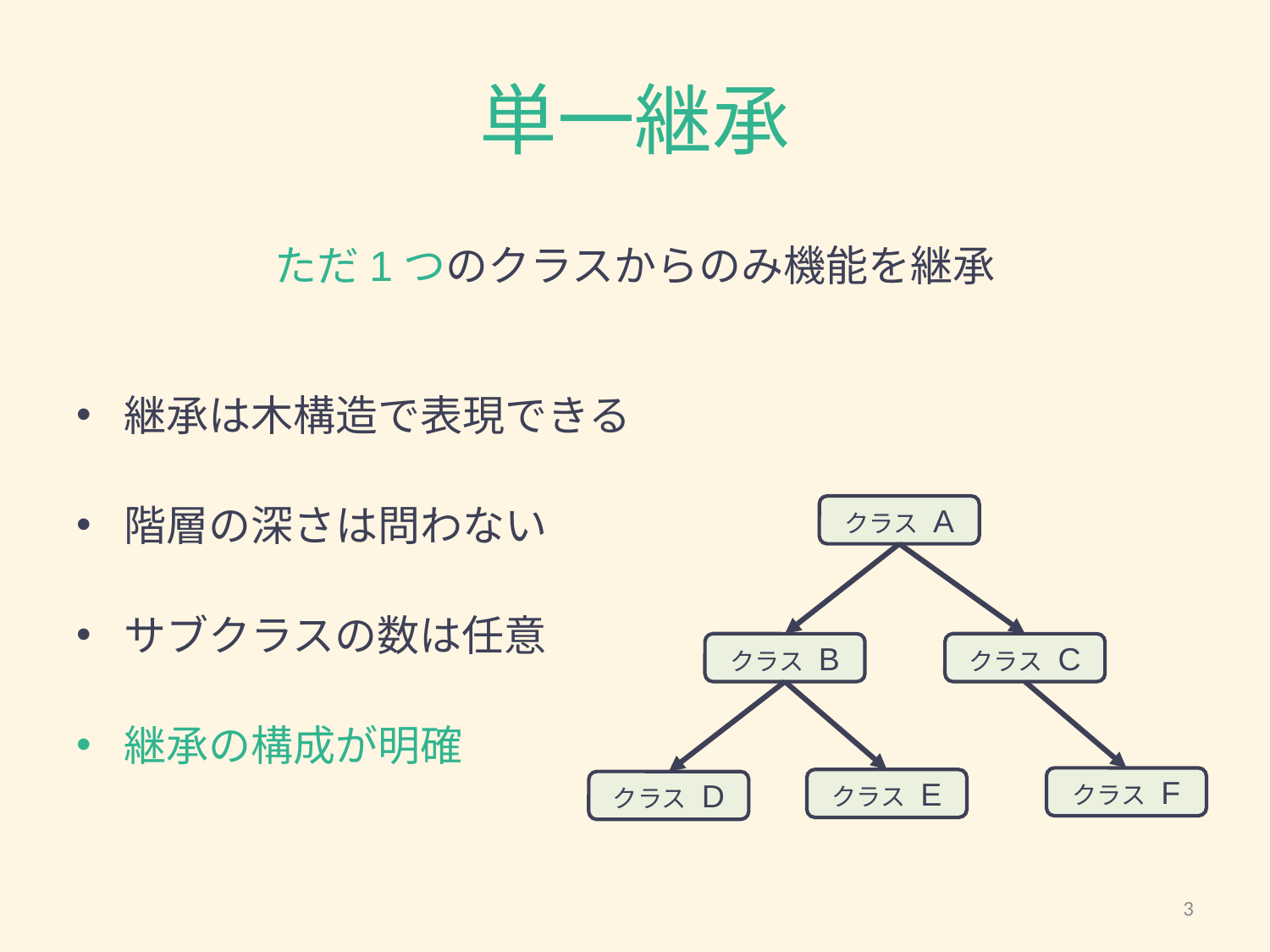

# 単一継承
ただ1つのクラスからのみ機能を継承
継承は木構造で表現できる
階層の深さは問わない
サブクラスの数は任意
継承の構成が明確
クラス A
クラス B
クラス C
クラス F
クラス E
クラス D
3